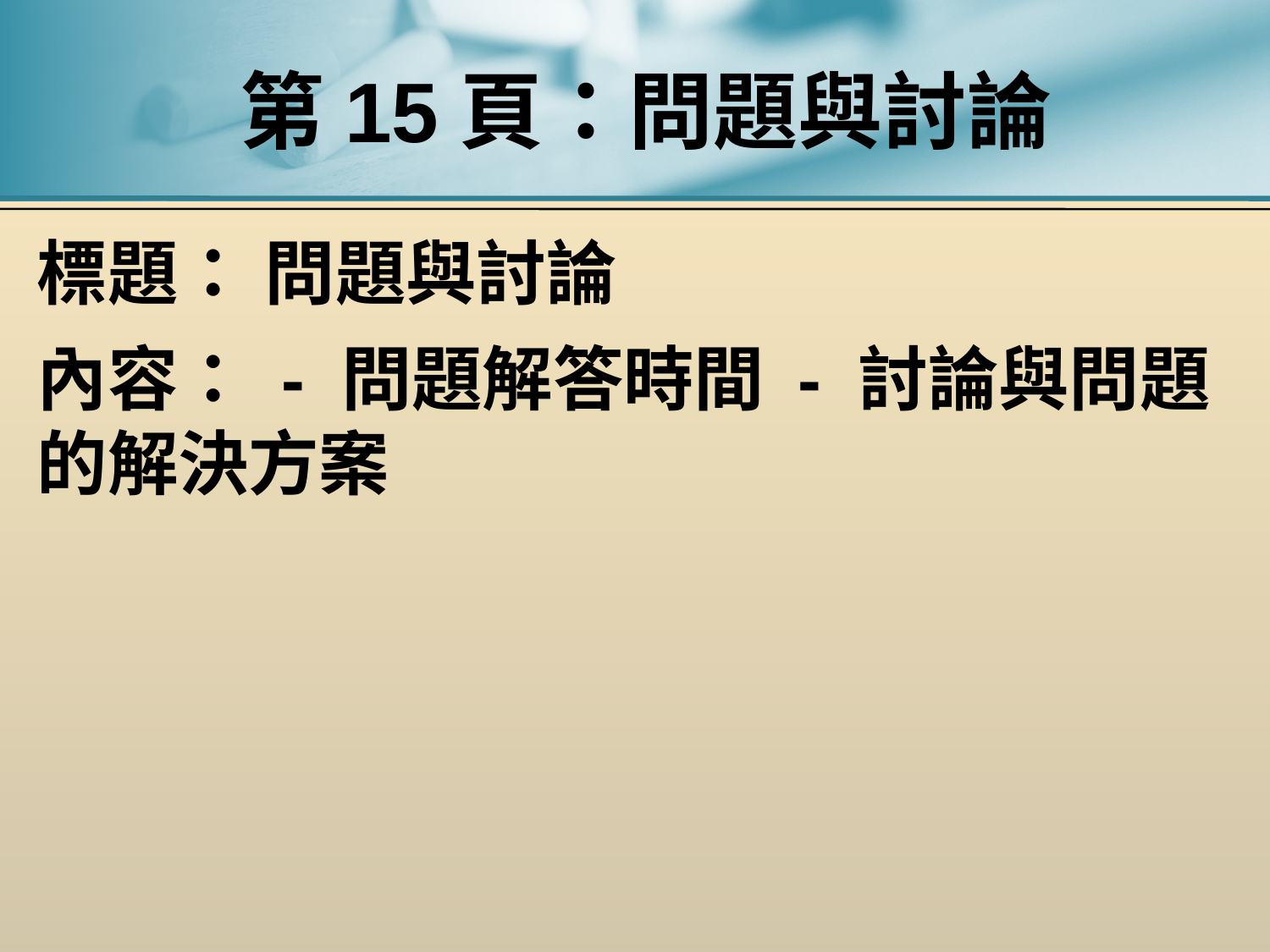

# 第15頁：問題與討論
標題： 問題與討論
內容： - 問題解答時間 - 討論與問題的解決方案